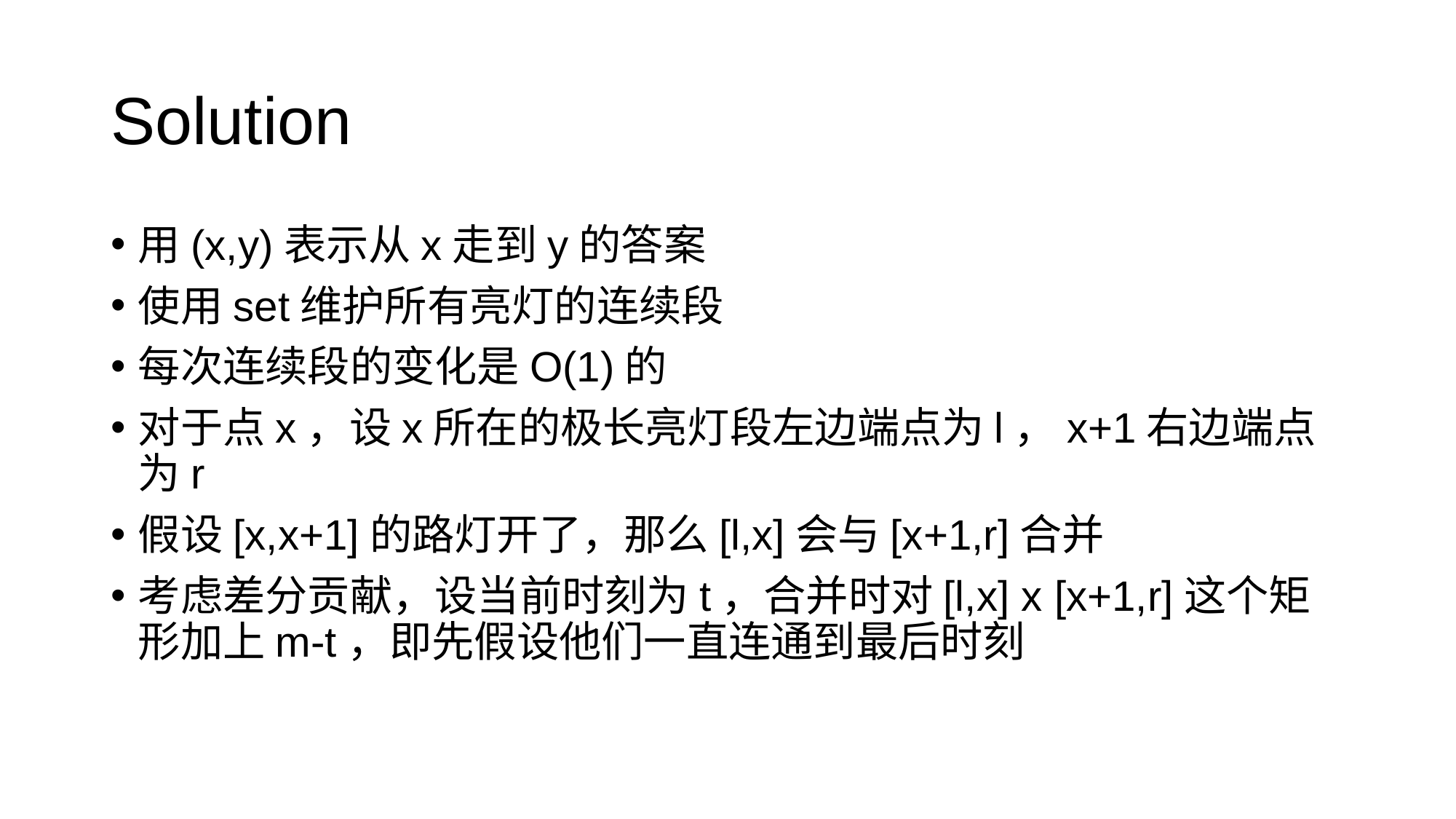

# Solution
用(x,y)表示从x走到y的答案
使用set维护所有亮灯的连续段
每次连续段的变化是O(1)的
对于点x，设x所在的极长亮灯段左边端点为l，x+1右边端点为r
假设[x,x+1]的路灯开了，那么[l,x]会与[x+1,r]合并
考虑差分贡献，设当前时刻为t，合并时对[l,x] x [x+1,r]这个矩形加上m-t，即先假设他们一直连通到最后时刻